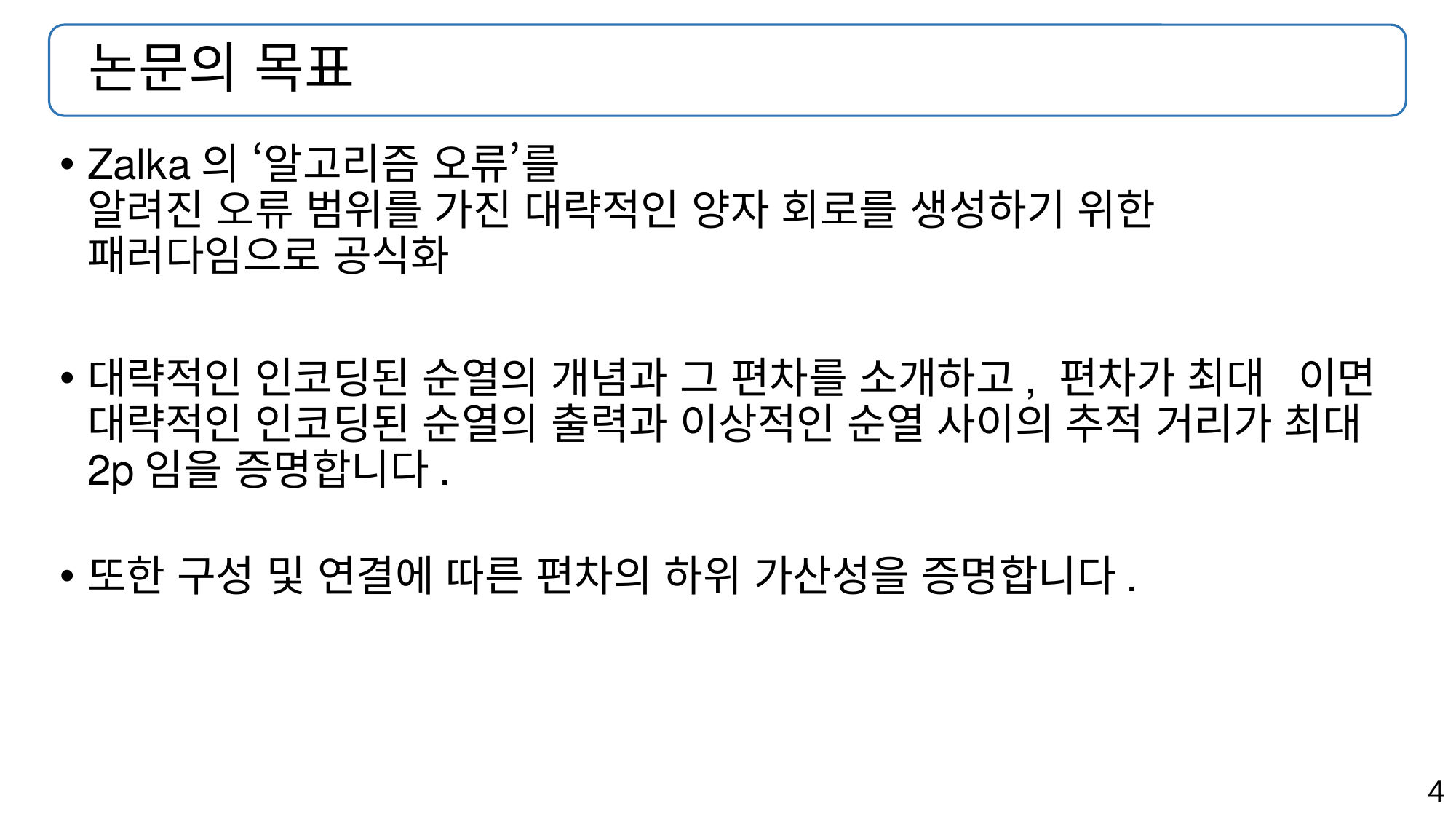

# 논문의 목표
Zalka의 ‘알고리즘 오류’를
알려진 오류 범위를 가진 대략적인 양자 회로를 생성하기 위한
패러다임으로 공식화

대략적인 인코딩된 순열의 개념과 그 편차를 소개하고, 편차가 최대  이면 대략적인 인코딩된 순열의 출력과 이상적인 순열 사이의 추적 거리가 최대 2p임을 증명합니다.
또한 구성 및 연결에 따른 편차의 하위 가산성을 증명합니다.